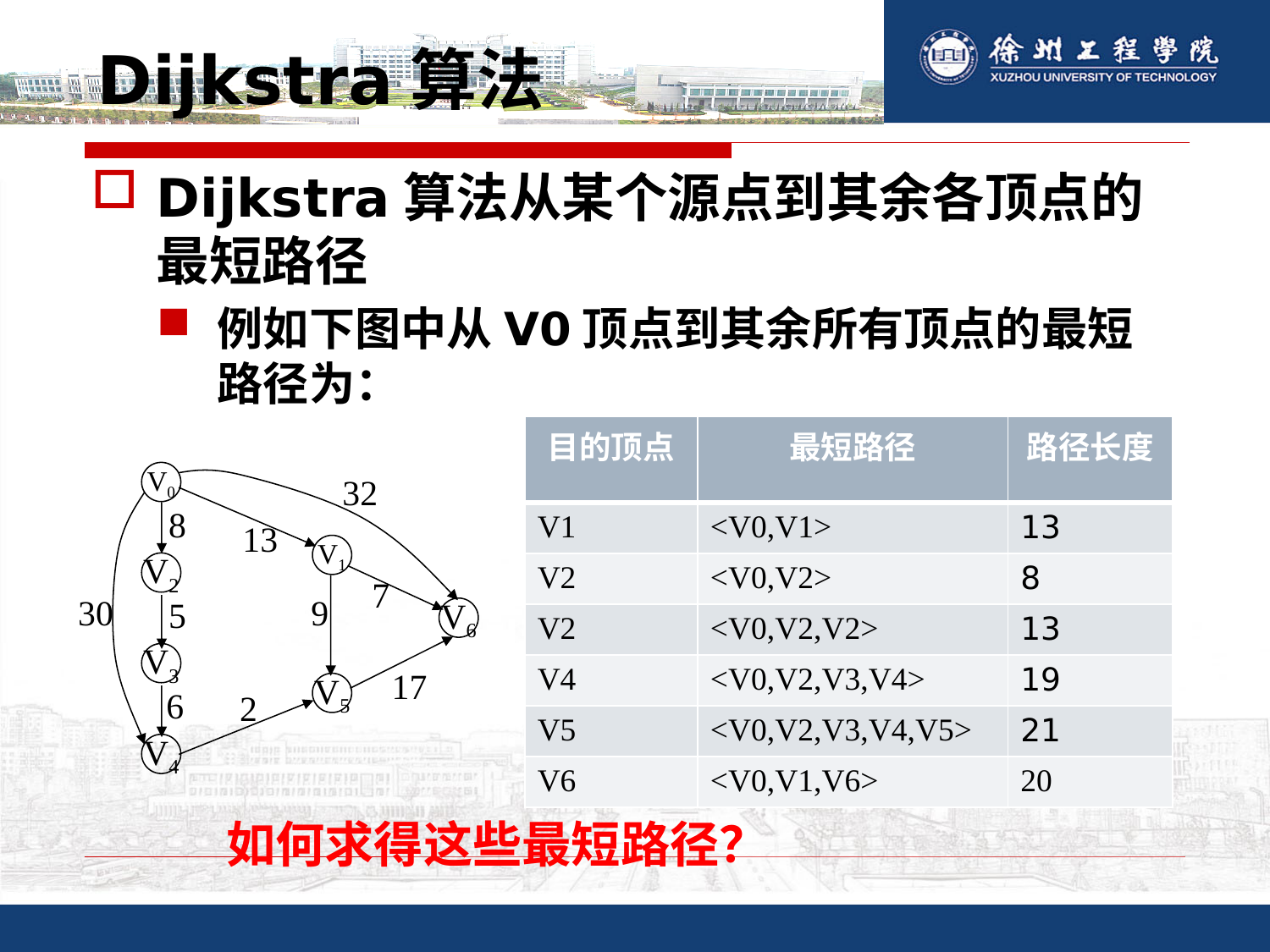

# Dijkstra算法
Dijkstra算法从某个源点到其余各顶点的最短路径
例如下图中从V0顶点到其余所有顶点的最短路径为：
| 目的顶点 | 最短路径 | 路径长度 |
| --- | --- | --- |
| V1 | <V0,V1> | 13 |
| V2 | <V0,V2> | 8 |
| V2 | <V0,V2,V2> | 13 |
| V4 | <V0,V2,V3,V4> | 19 |
| V5 | <V0,V2,V3,V4,V5> | 21 |
| V6 | <V0,V1,V6> | 20 |
V0

V1
V2

V6

V3
V5

V4
32
8
13
7
30
9
5
17
6
2
如何求得这些最短路径？